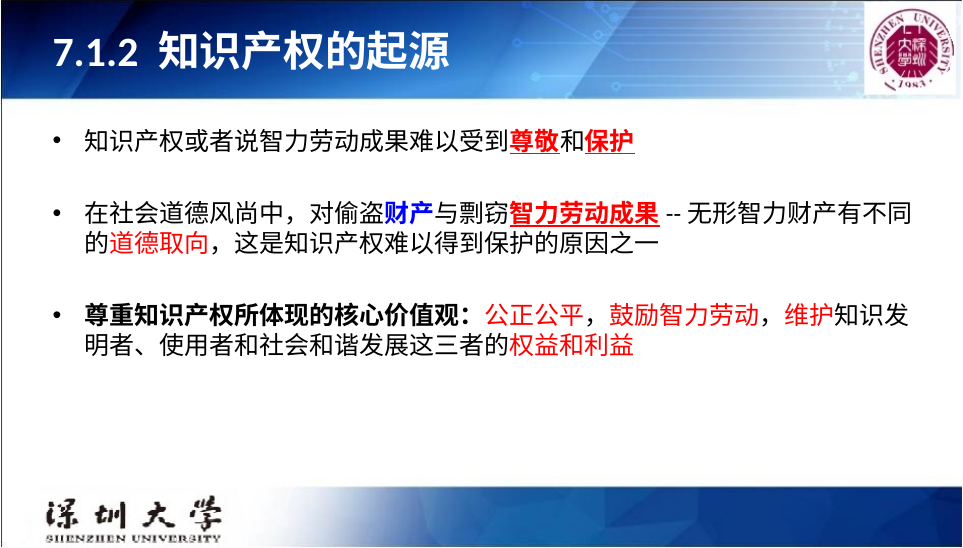

# 7.1.2 知识产权的起源
知识产权或者说智力劳动成果难以受到尊敬和保护

在社会道德风尚中，对偷盗财产与剽窃智力劳动成果--无形智力财产有不同的道德取向，这是知识产权难以得到保护的原因之一

尊重知识产权所体现的核心价值观：公正公平，鼓励智力劳动，维护知识发明者、使用者和社会和谐发展这三者的权益和利益
247